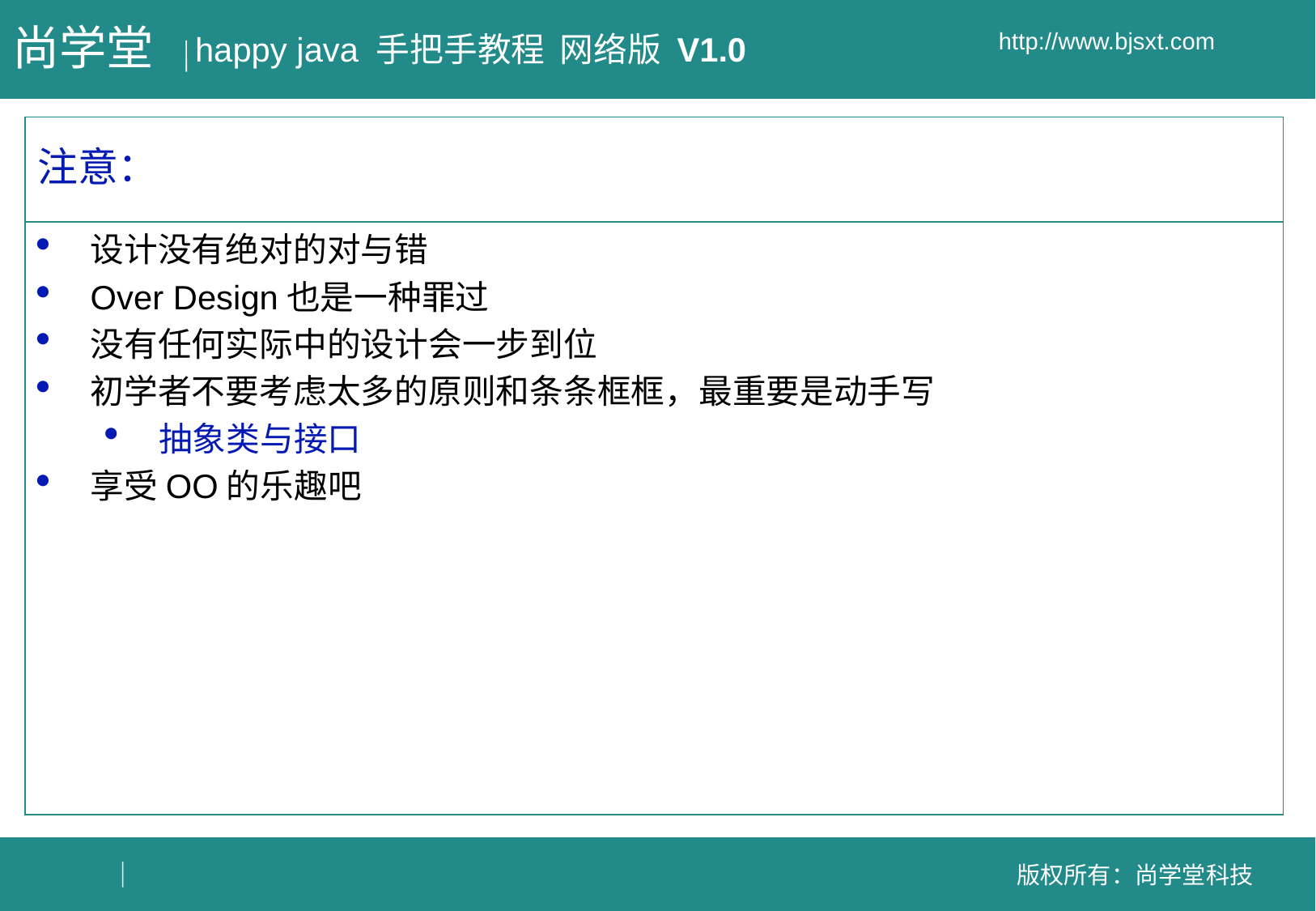

# 注意：
设计没有绝对的对与错
Over Design也是一种罪过
没有任何实际中的设计会一步到位
初学者不要考虑太多的原则和条条框框，最重要是动手写
抽象类与接口
享受OO的乐趣吧